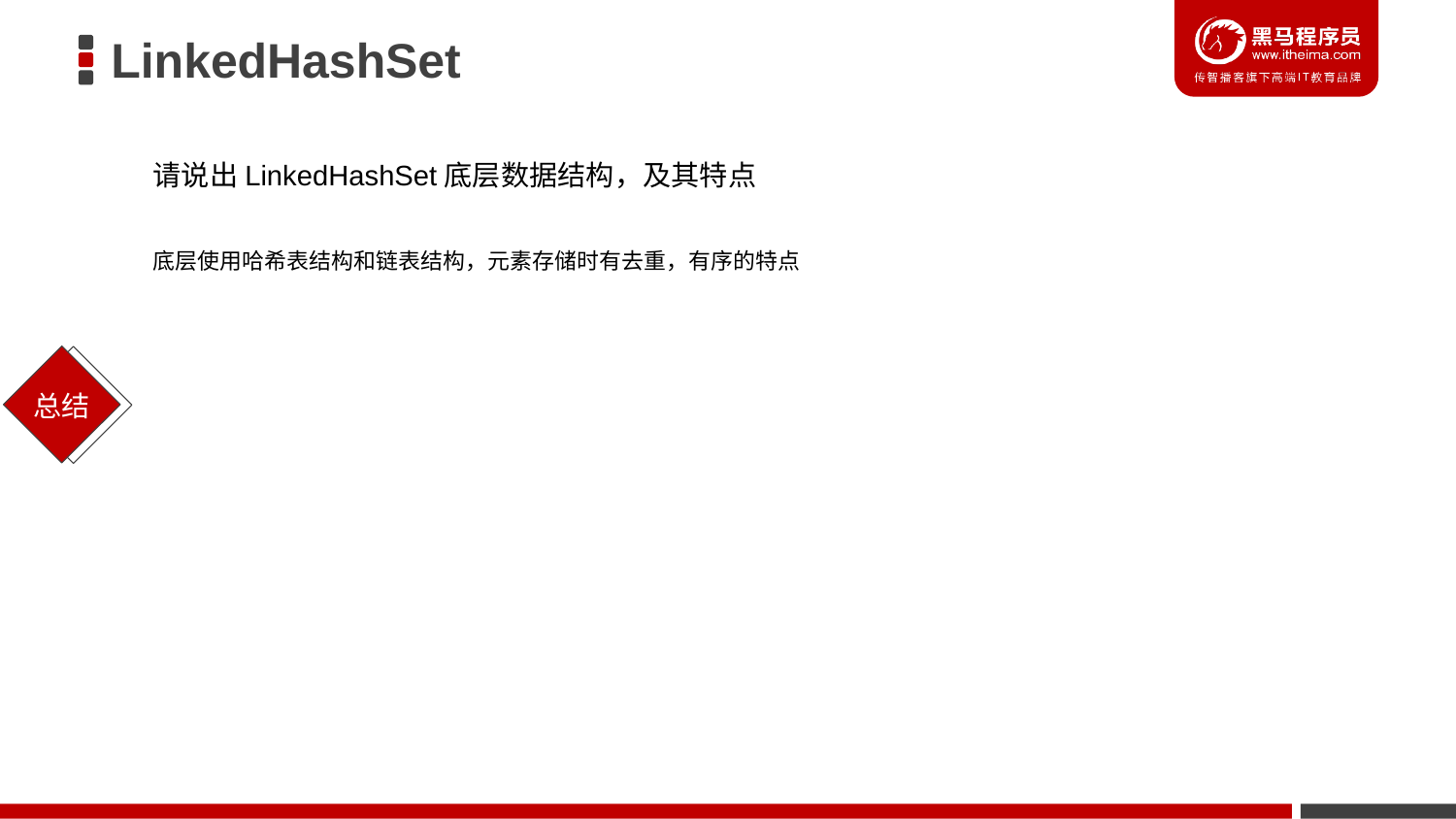

# LinkedHashSet
请说出LinkedHashSet底层数据结构，及其特点

底层使用哈希表结构和链表结构，元素存储时有去重，有序的特点